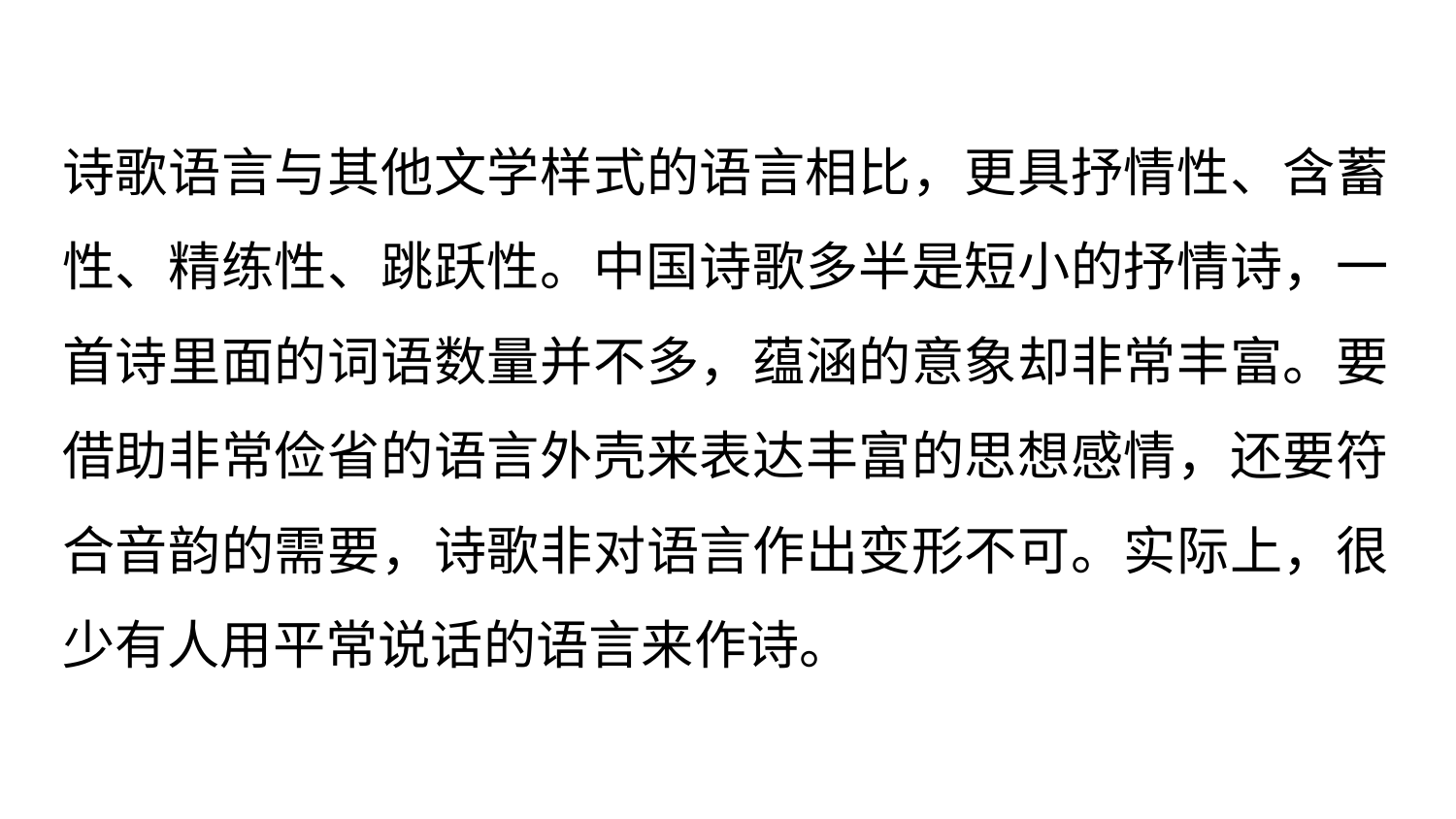

诗歌语言与其他文学样式的语言相比，更具抒情性、含蓄性、精练性、跳跃性。中国诗歌多半是短小的抒情诗，一首诗里面的词语数量并不多，蕴涵的意象却非常丰富。要借助非常俭省的语言外壳来表达丰富的思想感情，还要符合音韵的需要，诗歌非对语言作出变形不可。实际上，很少有人用平常说话的语言来作诗。